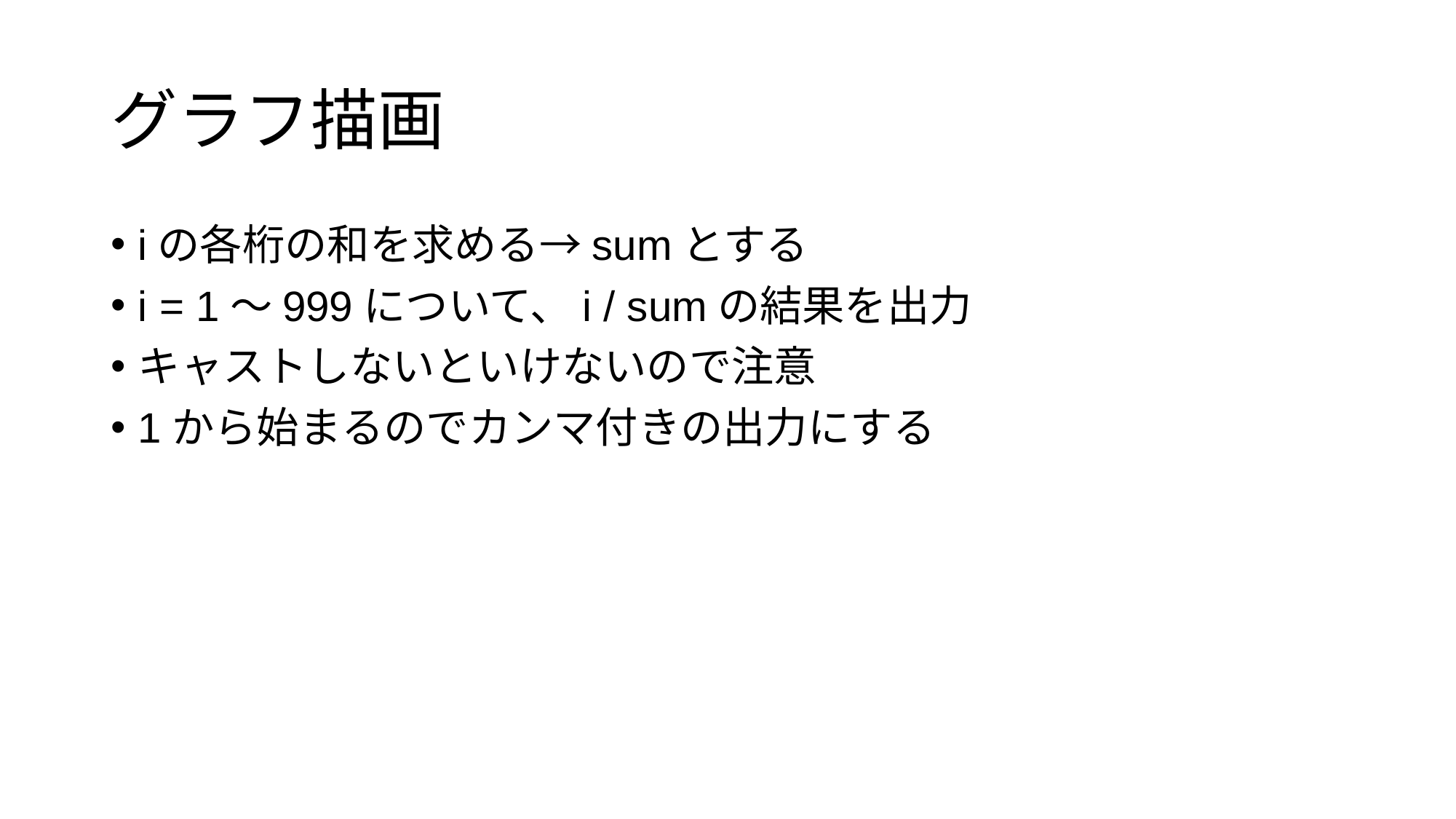

# グラフ描画
iの各桁の和を求める→sumとする
i = 1～999について、i / sumの結果を出力
キャストしないといけないので注意
1から始まるのでカンマ付きの出力にする